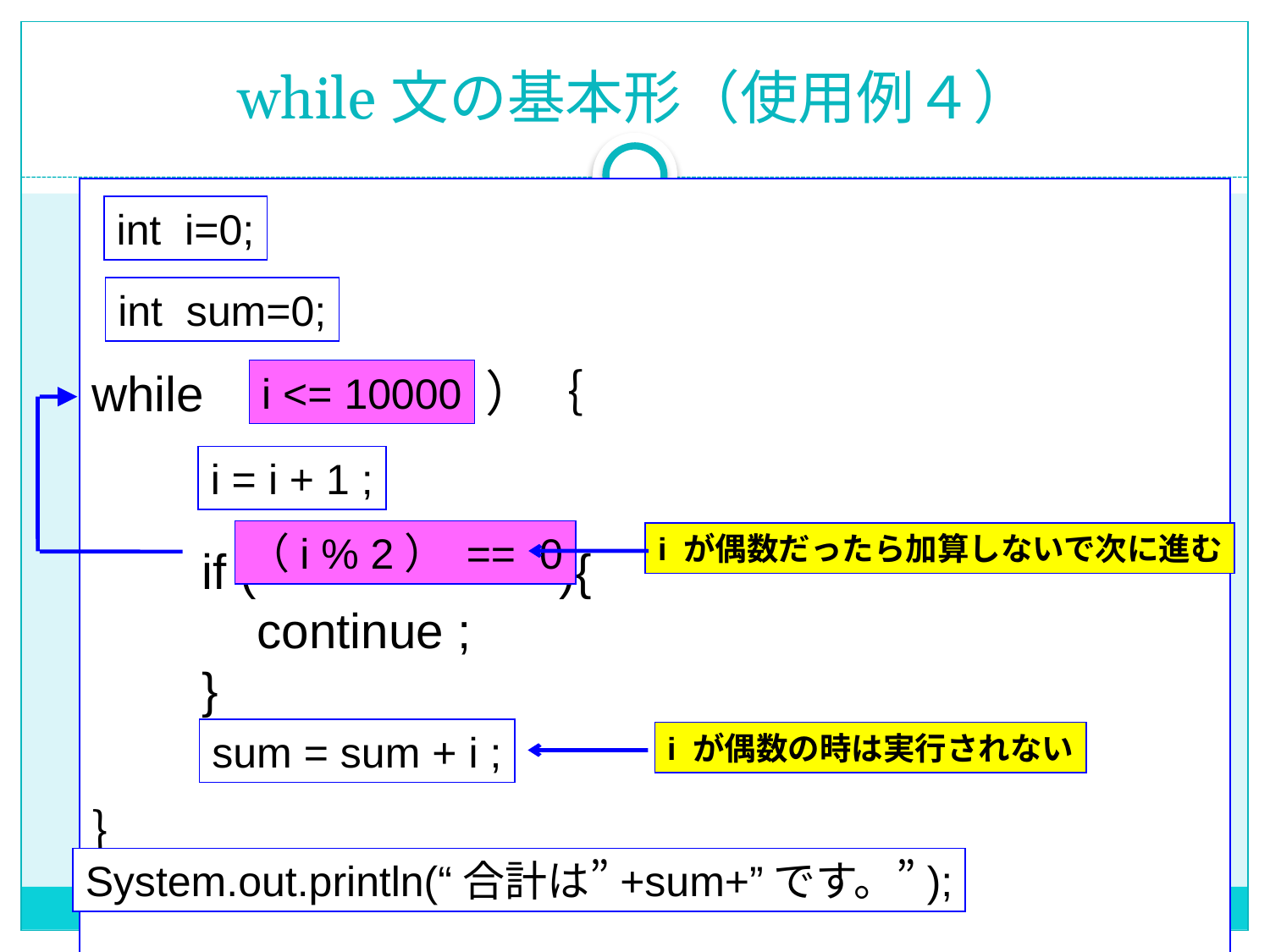

# while文の基本形（使用例４）

while（                    ）｛
        if (                      ){
            continue ;
        }

｝

int  i=0;
int  sum=0;
i <= 10000

i = i + 1 ;
（i % 2） ==  0
i が偶数だったら加算しないで次に進む

sum = sum + i ;
i が偶数の時は実行されない

System.out.println(“合計は”+sum+”です。”);